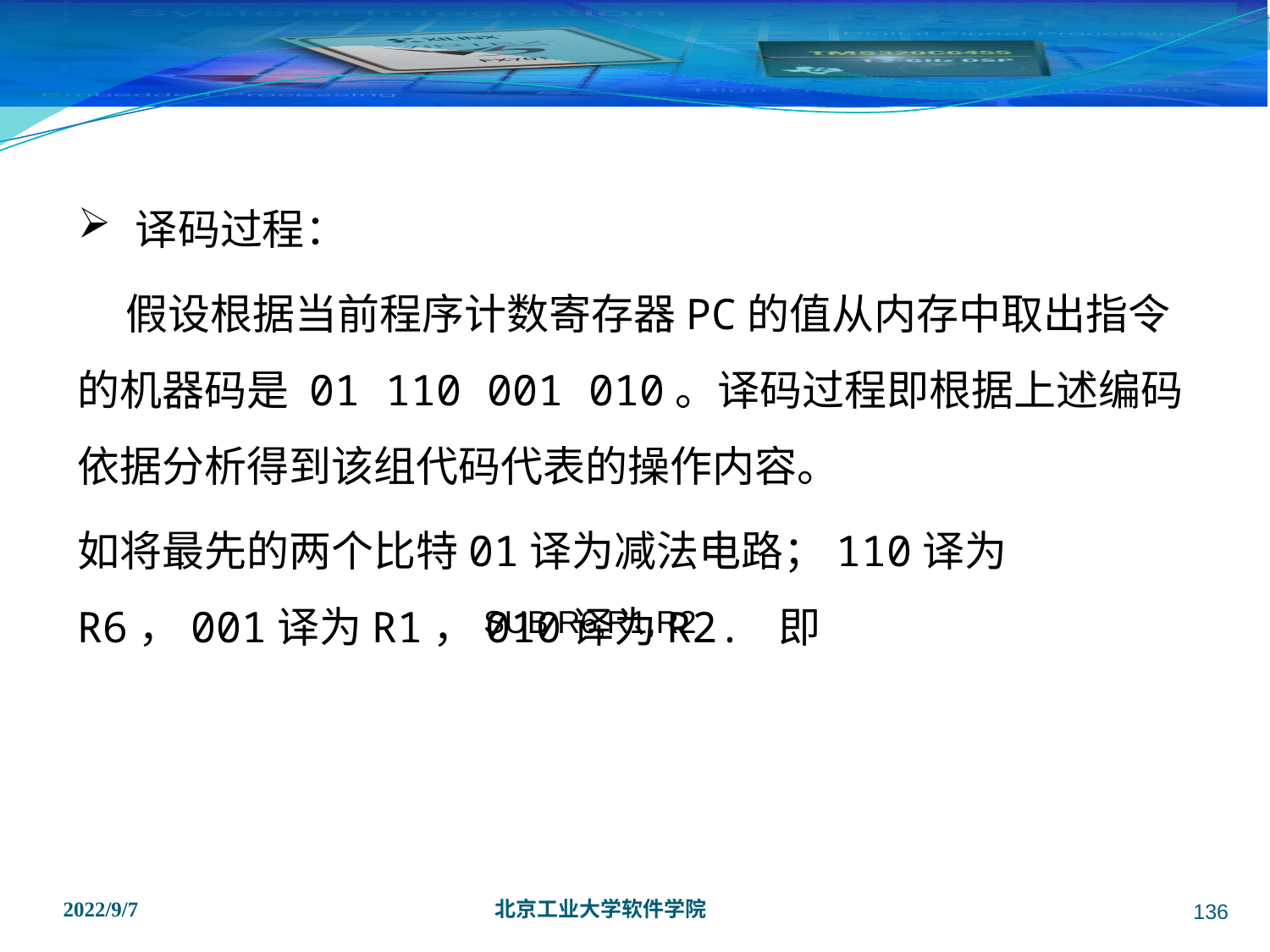

#
 译码过程：
    假设根据当前程序计数寄存器PC的值从内存中取出指令的机器码是 01 110 001 010。译码过程即根据上述编码依据分析得到该组代码代表的操作内容。
如将最先的两个比特01译为减法电路；110译为R6，001译为R1，010译为R2. 即

SUB R6,R1,R2